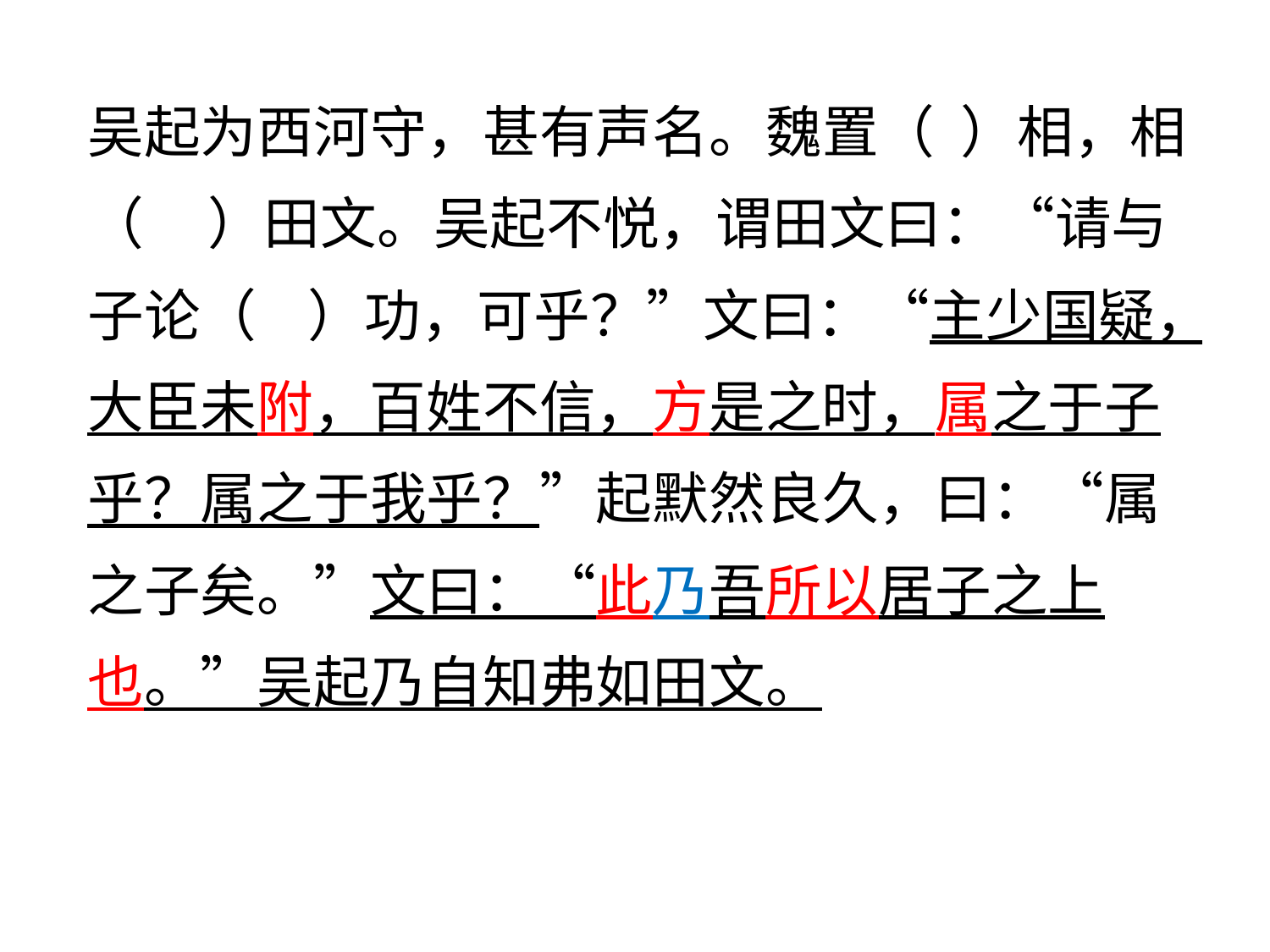

吴起为西河守，甚有声名。魏置（  ）相，相（     ）田文。吴起不悦，谓田文曰：“请与子论（    ）功，可乎？”文曰：“主少国疑，大臣未附，百姓不信，方是之时，属之于子乎？属之于我乎？”起默然良久，曰：“属之子矣。”文曰：“此乃吾所以居子之上也。”吴起乃自知弗如田文。